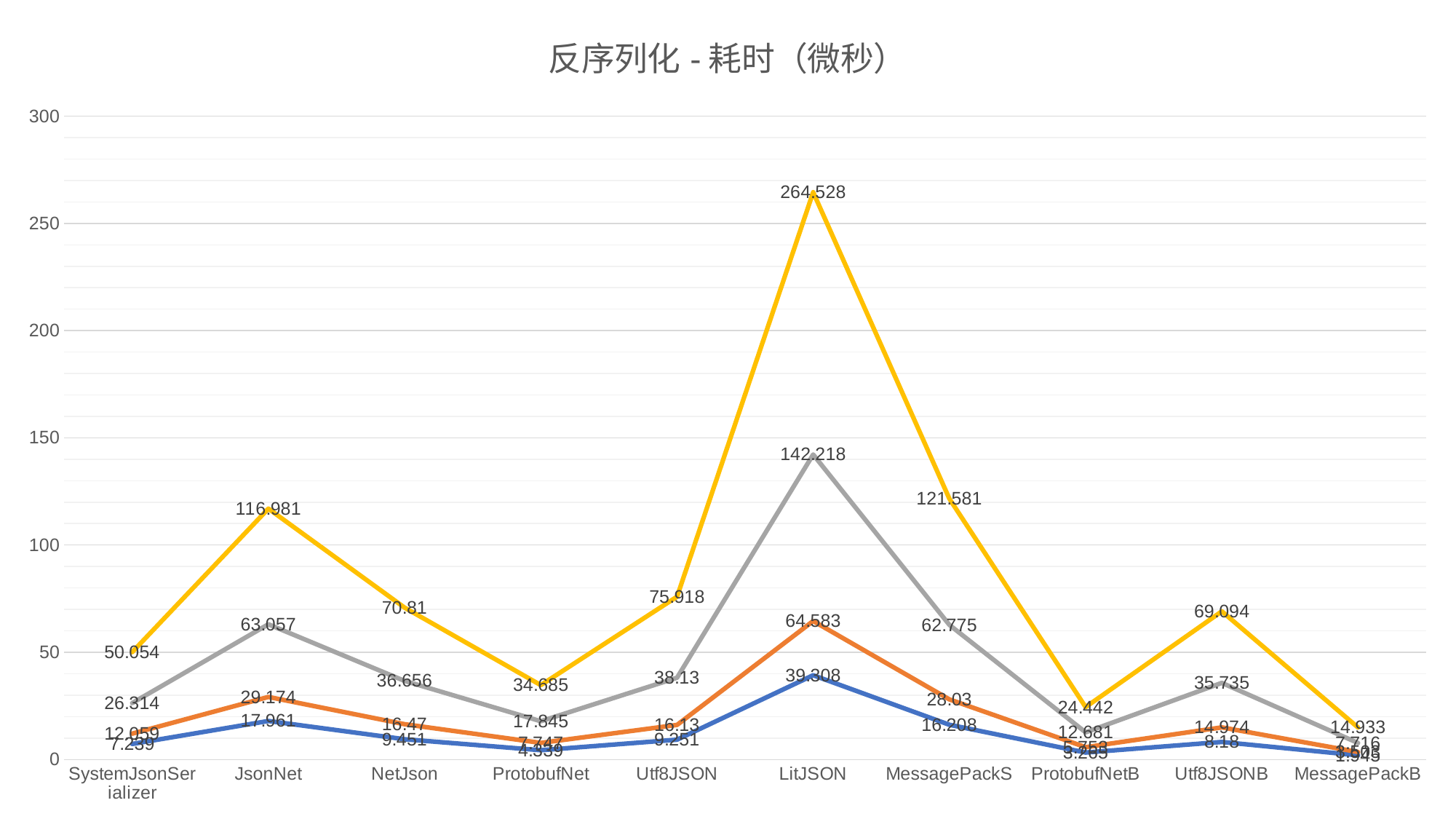

### Chart: 反序列化-耗时（微秒）

| Category | N=10 | N=20 | N=50 | N=100 |
|---|---|---|---|---|
| SystemJsonSerializer | 7.239 | 12.059 | 26.314 | 50.054 |
| JsonNet | 17.961 | 29.174 | 63.057 | 116.981 |
| NetJson | 9.451 | 16.47 | 36.656 | 70.81 |
| ProtobufNet | 4.339 | 7.747 | 17.845 | 34.685 |
| Utf8JSON | 9.251 | 16.13 | 38.13 | 75.918 |
| LitJSON | 39.308 | 64.583 | 142.218 | 264.528 |
| MessagePackS | 16.208 | 28.03 | 62.775 | 121.581 |
| ProtobufNetB | 3.265 | 5.753 | 12.681 | 24.442 |
| Utf8JSONB | 8.18 | 14.974 | 35.735 | 69.094 |
| MessagePackB | 1.945 | 3.503 | 7.716 | 14.933 |